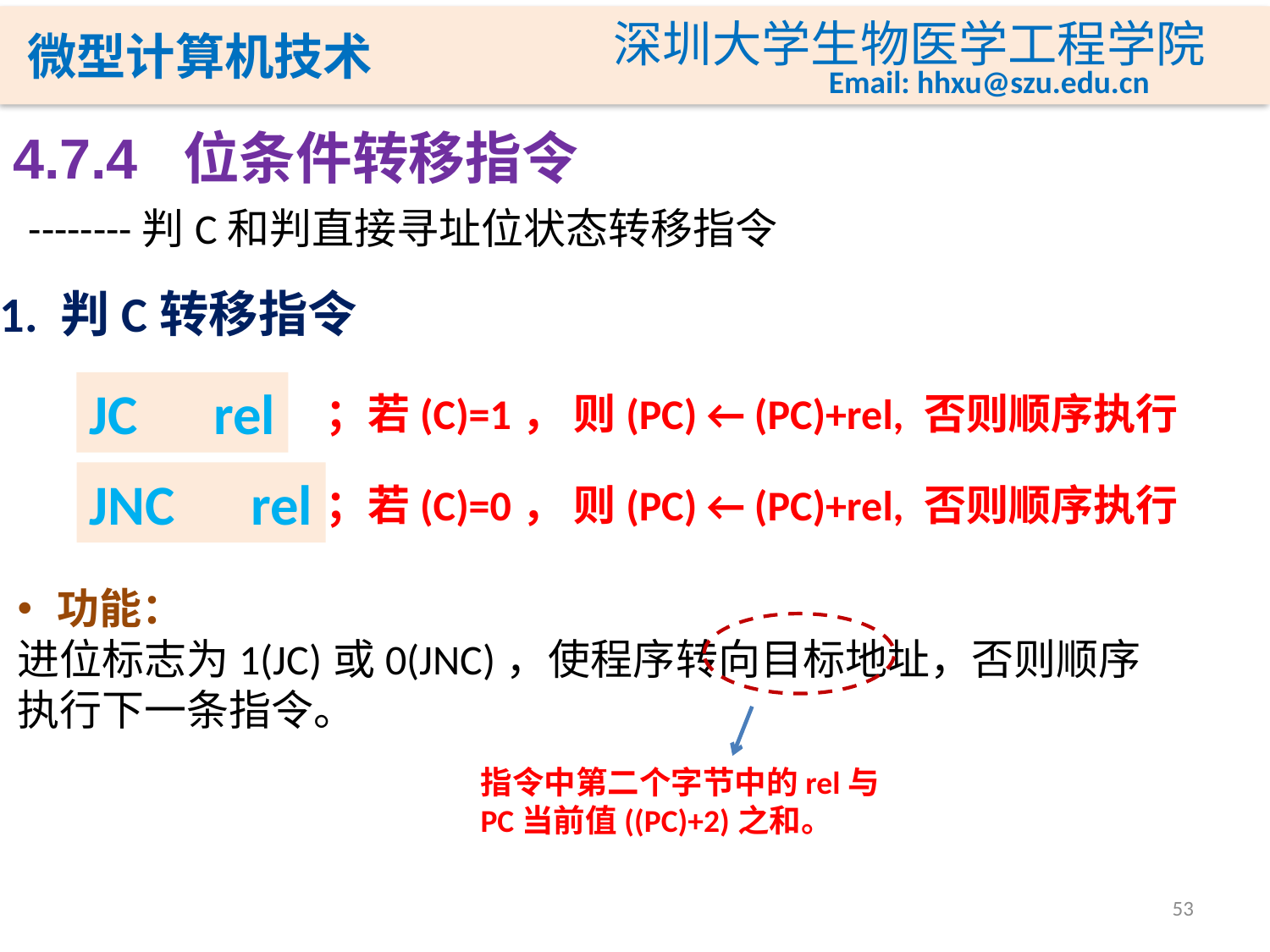

4.7.4  位条件转移指令
--------判C和判直接寻址位状态转移指令
1. 判C转移指令
JC      rel
；若(C)=1， 则(PC) ← (PC)+rel, 否则顺序执行
JNC      rel
；若(C)=0， 则(PC) ← (PC)+rel, 否则顺序执行
功能：
进位标志为1(JC)或0(JNC)，使程序转向目标地址，否则顺序执行下一条指令。

指令中第二个字节中的rel与PC当前值((PC)+2)之和。
53